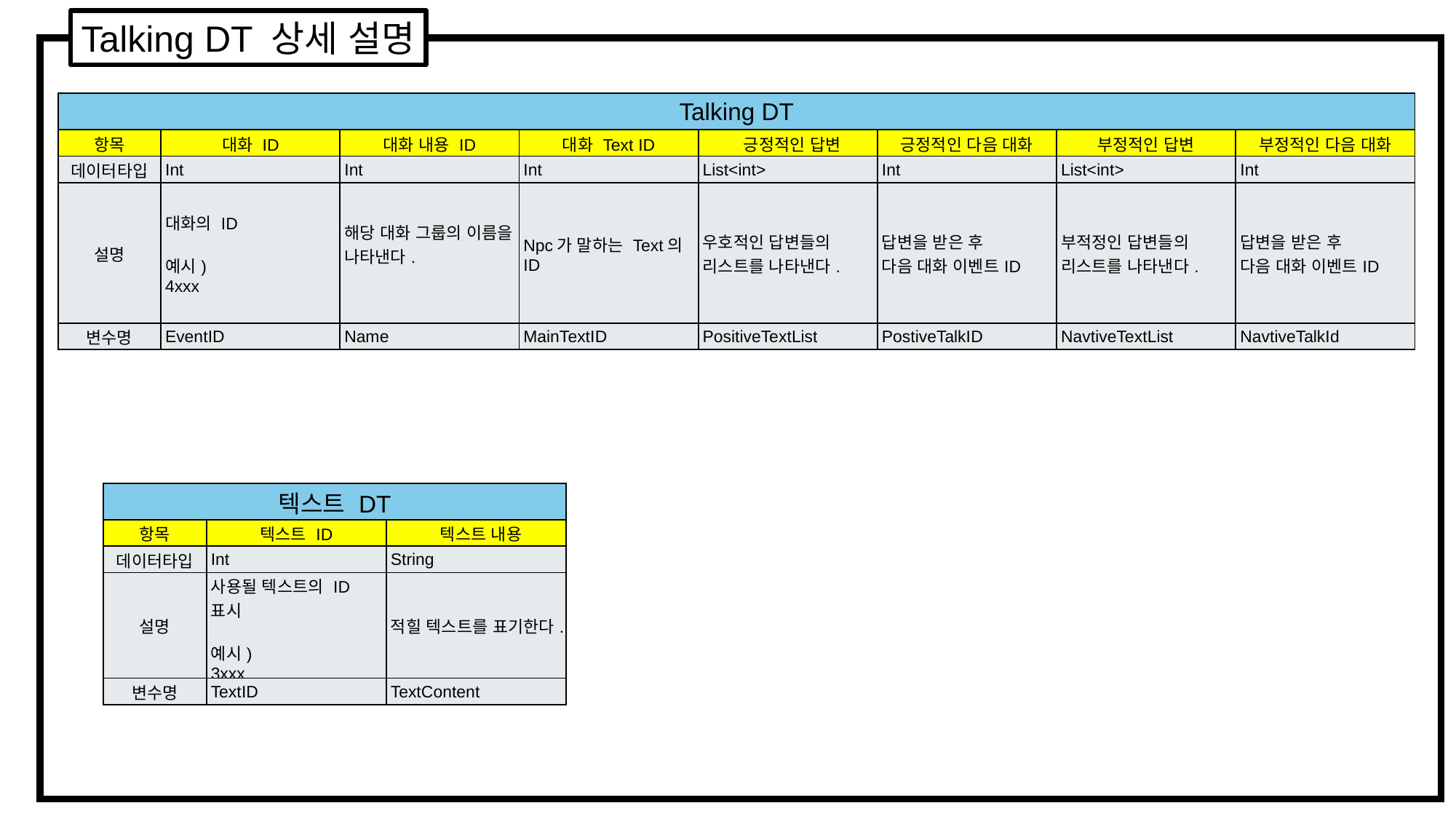

Talking DT 상세 설명

| Talking DT |  |  |  |  |  |  |  |
| --- | --- | --- | --- | --- | --- | --- | --- |
| 항목 | 대화 ID | 대화 내용 ID | 대화 Text ID | 긍정적인 답변 | 긍정적인 다음 대화 | 부정적인 답변 | 부정적인 다음 대화 |
| 데이터타입 | Int | Int | Int | List<int> | Int | List<int> | Int |
| 설명 | 대화의 ID 예시) 4xxx | 해당 대화 그룹의 이름을 나타낸다. | Npc가 말하는 Text의 ID | 우호적인 답변들의 리스트를 나타낸다. | 답변을 받은 후 다음 대화 이벤트ID | 부적정인 답변들의 리스트를 나타낸다. | 답변을 받은 후 다음 대화 이벤트ID |
| 변수명 | EventID | Name | MainTextID | PositiveTextList | PostiveTalkID | NavtiveTextList | NavtiveTalkId |
| 텍스트 DT |  |  |
| --- | --- | --- |
| 항목 | 텍스트 ID | 텍스트 내용 |
| 데이터타입 | Int | String |
| 설명 | 사용될 텍스트의 ID 표시 예시) 3xxx | 적힐 텍스트를 표기한다. |
| 변수명 | TextID | TextContent |